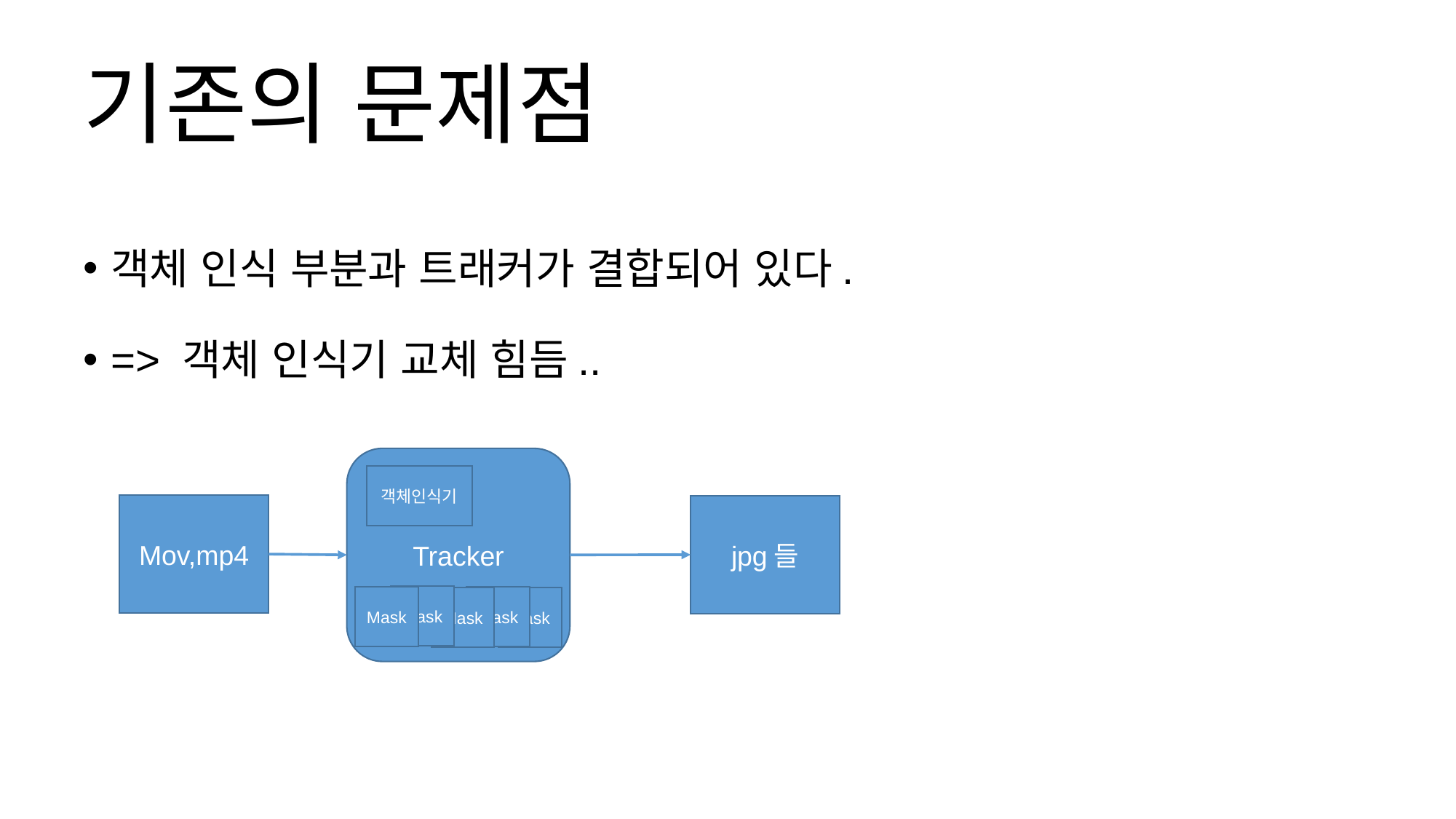

# 기존의 문제점

객체 인식 부분과 트래커가 결합되어 있다.

=> 객체 인식기 교체 힘듬..

Tracker
객체인식기
Mov,mp4
jpg들
Mask
Mask
Mask
Mask
Mask